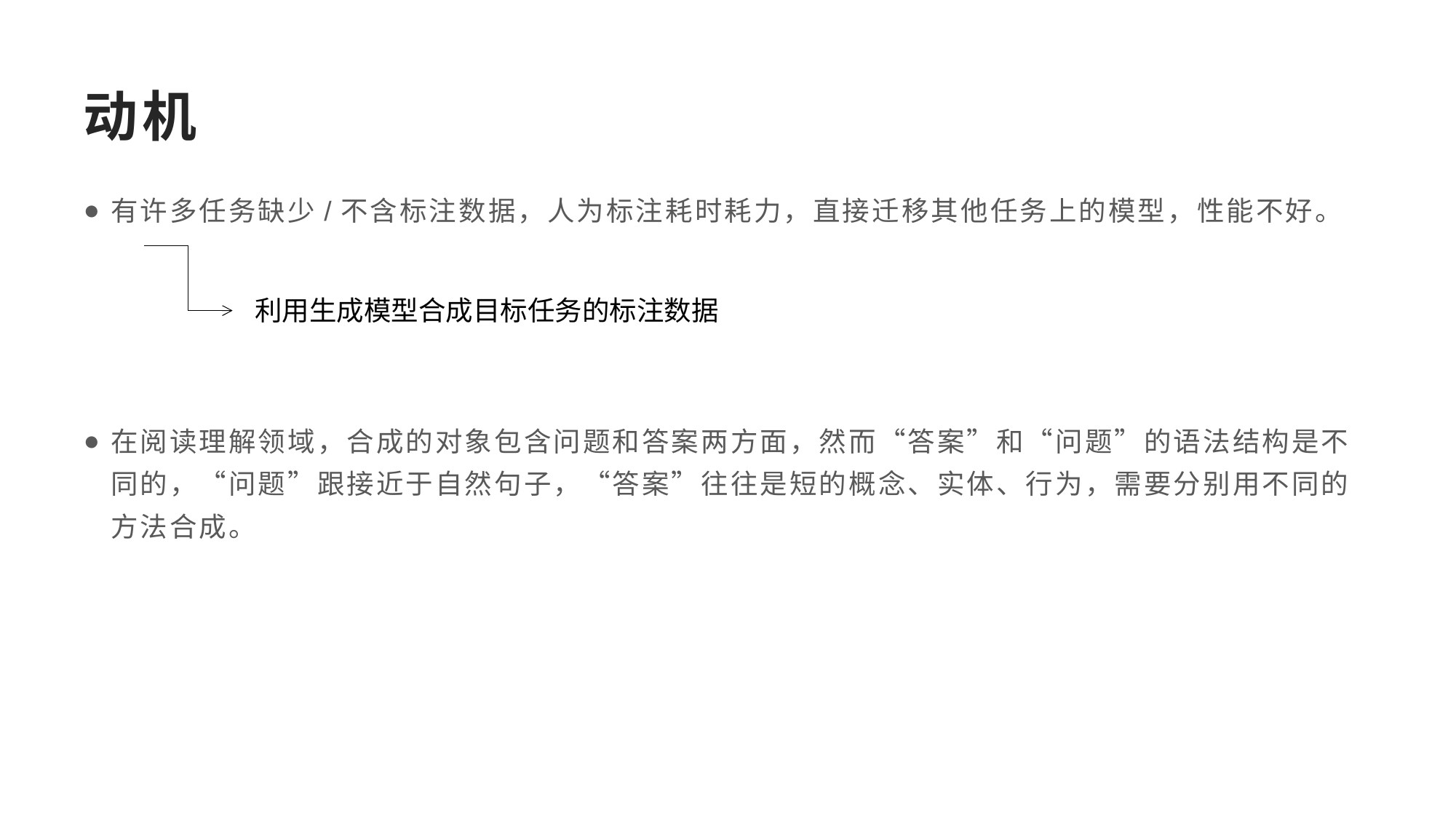

# 动机
有许多任务缺少/不含标注数据，人为标注耗时耗力，直接迁移其他任务上的模型，性能不好。

在阅读理解领域，合成的对象包含问题和答案两方面，然而“答案”和“问题”的语法结构是不同的，“问题”跟接近于自然句子，“答案”往往是短的概念、实体、行为，需要分别用不同的方法合成。
利用生成模型合成目标任务的标注数据